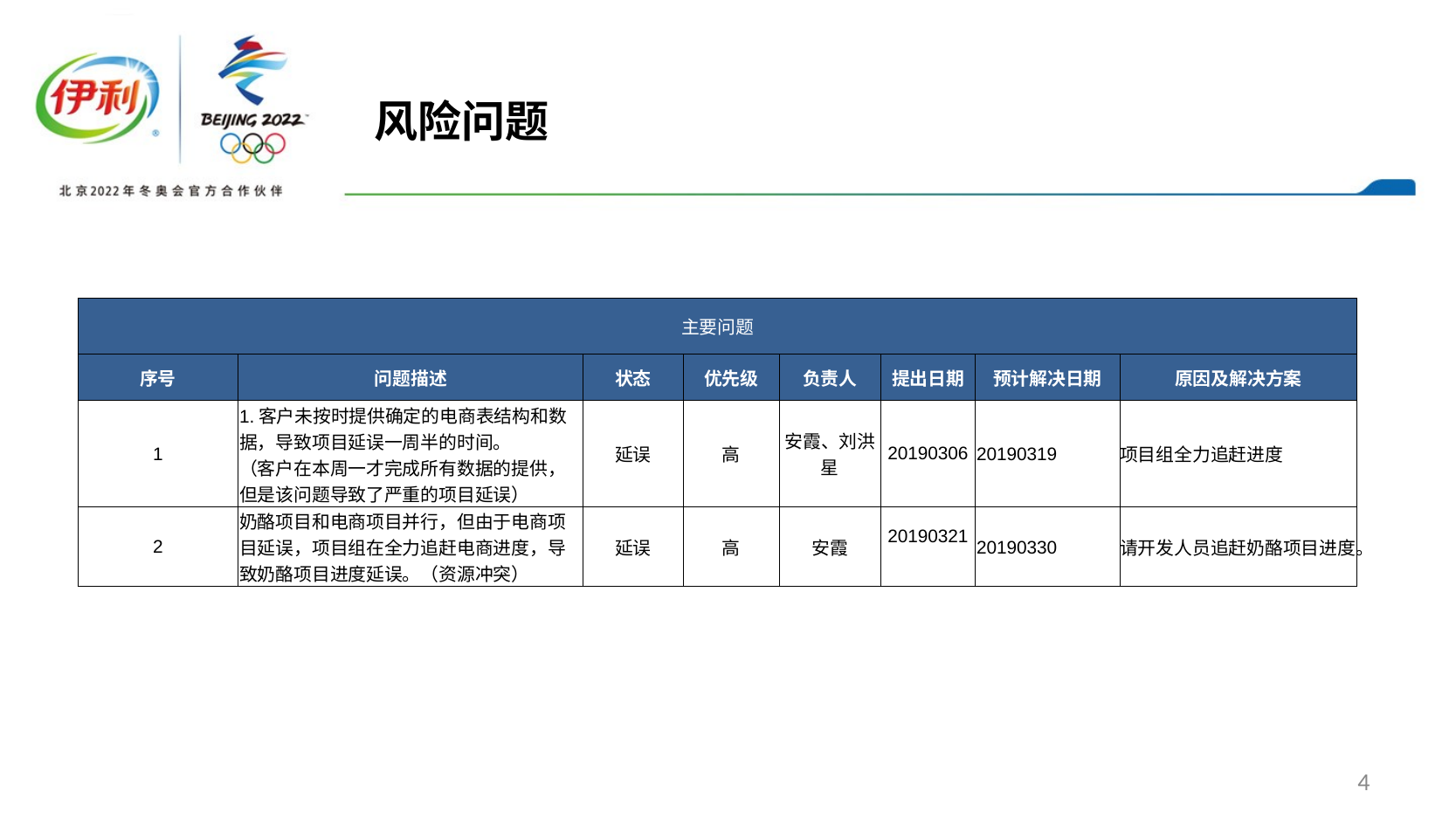

风险问题
| 主要问题 |  |  |  |  |  |  |  |
| --- | --- | --- | --- | --- | --- | --- | --- |
| 序号 | 问题描述 | 状态 | 优先级 | 负责人 | 提出日期 | 预计解决日期 | 原因及解决方案 |
| 1 | 1.客户未按时提供确定的电商表结构和数据，导致项目延误一周半的时间。 （客户在本周一才完成所有数据的提供，但是该问题导致了严重的项目延误） | 延误 | 高 | 安霞、刘洪星 | 20190306 | 20190319 | 项目组全力追赶进度 |
| 2 | 奶酪项目和电商项目并行，但由于电商项目延误，项目组在全力追赶电商进度，导致奶酪项目进度延误。（资源冲突） | 延误 | 高 | 安霞 | 20190321 | 20190330 | 请开发人员追赶奶酪项目进度。 |
4